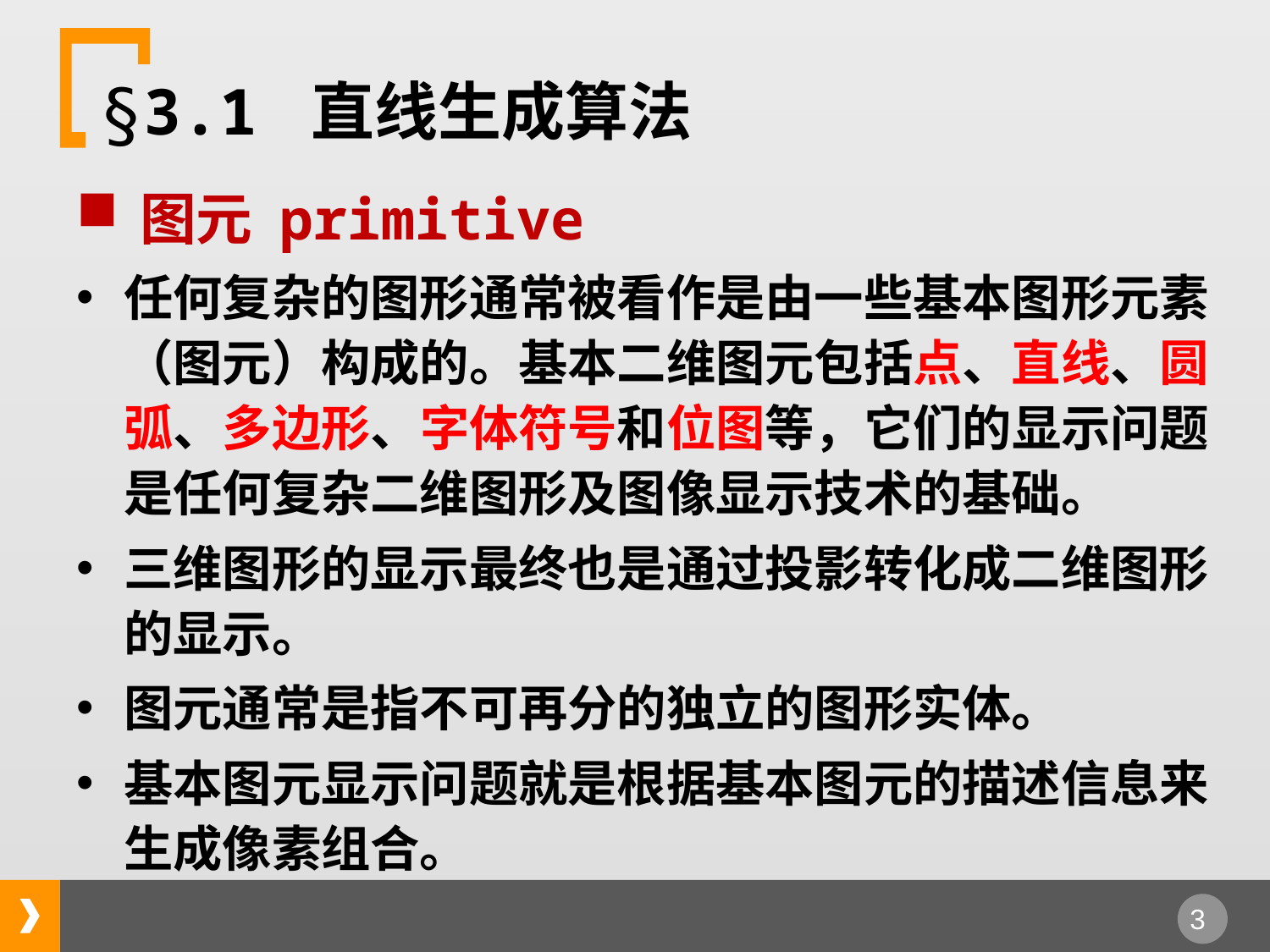

§3.1 直线生成算法
图元 primitive
任何复杂的图形通常被看作是由一些基本图形元素（图元）构成的。基本二维图元包括点、直线、圆弧、多边形、字体符号和位图等，它们的显示问题是任何复杂二维图形及图像显示技术的基础。
三维图形的显示最终也是通过投影转化成二维图形的显示。
图元通常是指不可再分的独立的图形实体。
基本图元显示问题就是根据基本图元的描述信息来生成像素组合。